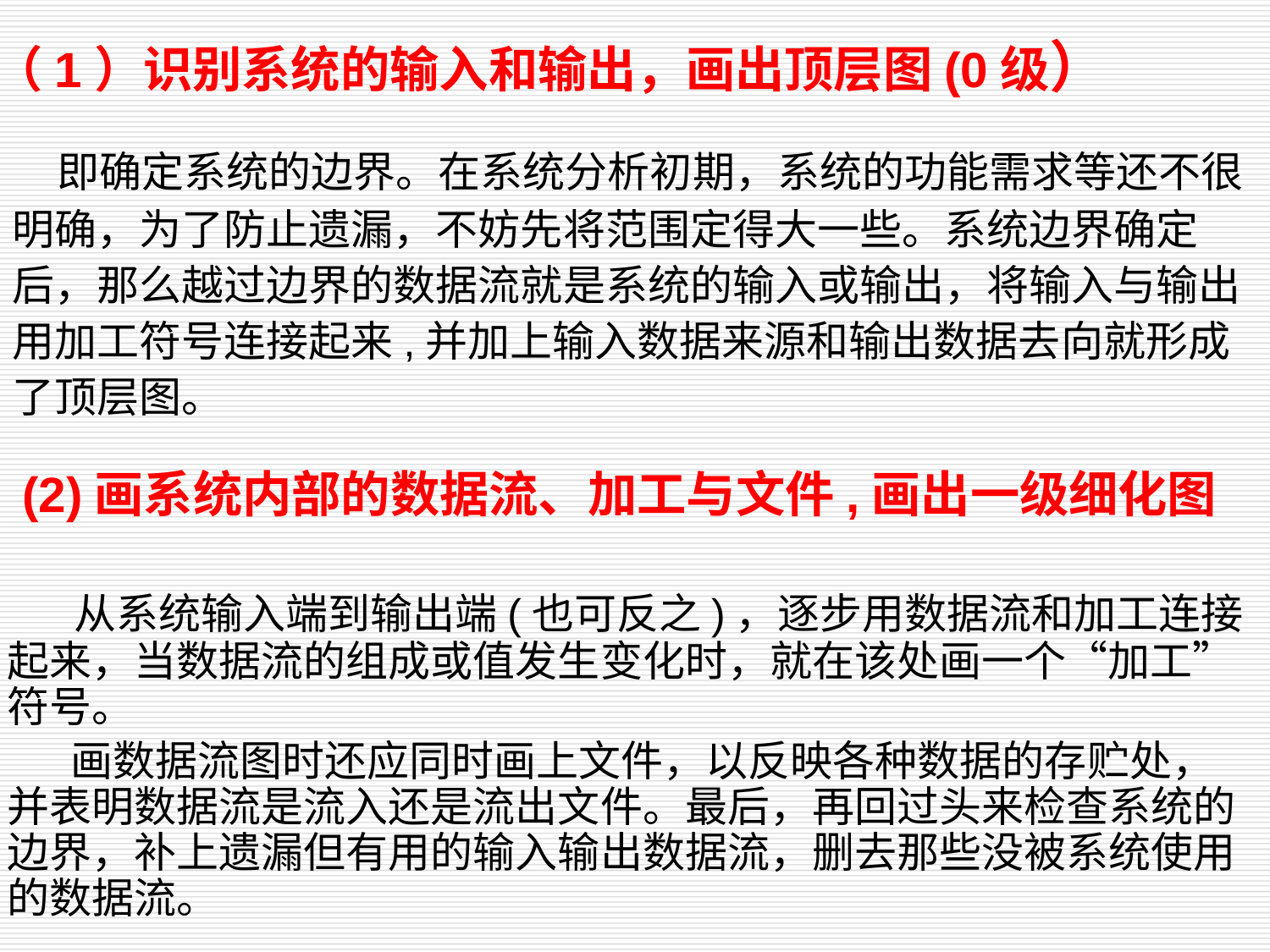

（1）识别系统的输入和输出，画出顶层图(0级）
   即确定系统的边界。在系统分析初期，系统的功能需求等还不很明确，为了防止遗漏，不妨先将范围定得大一些。系统边界确定后，那么越过边界的数据流就是系统的输入或输出，将输入与输出用加工符号连接起来,并加上输入数据来源和输出数据去向就形成了顶层图。
(2)画系统内部的数据流、加工与文件,画出一级细化图
 从系统输入端到输出端(也可反之)，逐步用数据流和加工连接起来，当数据流的组成或值发生变化时，就在该处画一个“加工”符号。
 画数据流图时还应同时画上文件，以反映各种数据的存贮处，并表明数据流是流入还是流出文件。最后，再回过头来检查系统的边界，补上遗漏但有用的输入输出数据流，删去那些没被系统使用的数据流。